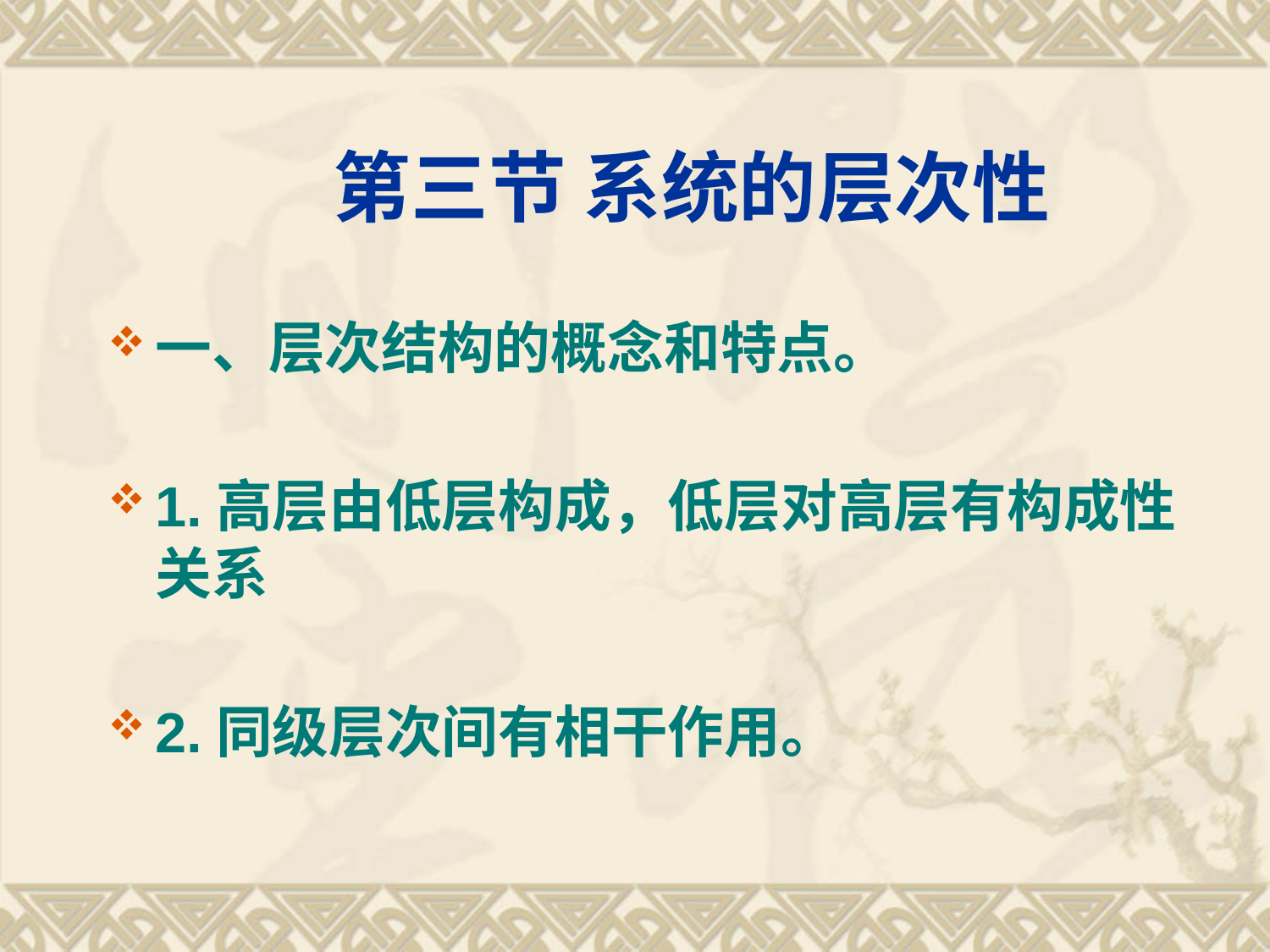

第三节 系统的层次性
一、层次结构的概念和特点。

1.高层由低层构成，低层对高层有构成性关系

2.同级层次间有相干作用。